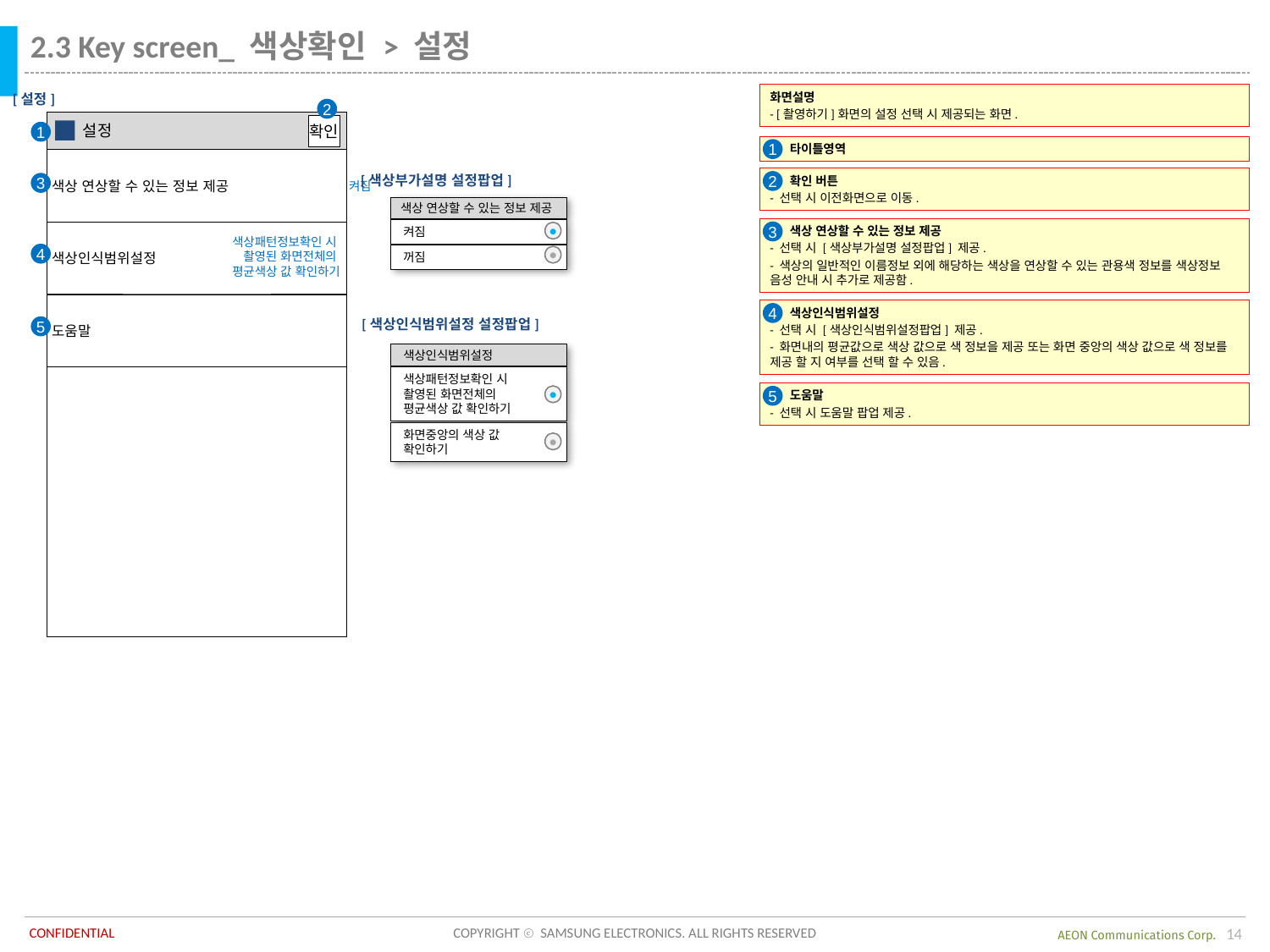

2.3 Key screen_ 색상확인 > 설정
화면설명
- App실행 시 제공되는 메인 화면.
화면설명
- [촬영하기]화면의 설정 선택 시 제공되는 화면.
[설정]
2

         설정
확인

색상 연상할 수 있는 정보 제공
켜짐
색상인식범위설정
색상패턴정보확인 시
촬영된 화면전체의
평균색상 값 확인하기
도움말
1
     타이틀영역
1
     확인 버튼
- 선택 시 이전화면으로 이동.
2
[색상부가설명 설정팝업]
3
색상 연상할 수 있는 정보 제공
켜짐
꺼짐
     색상 연상할 수 있는 정보 제공
- 선택 시 [색상부가설명 설정팝업] 제공.
- 색상의 일반적인 이름정보 외에 해당하는 색상을 연상할 수 있는 관용색 정보를 색상정보 음성 안내 시 추가로 제공함.
3
●
4
●
     색상인식범위설정
- 선택 시 [색상인식범위설정팝업] 제공.
- 화면내의 평균값으로 색상 값으로 색 정보을 제공 또는 화면 중앙의 색상 값으로 색 정보를 제공 할 지 여부를 선택 할 수 있음.
4
[색상인식범위설정 설정팝업]
5
색상인식범위설정
색상패턴정보확인 시
촬영된 화면전체의
평균색상 값 확인하기
●
화면중앙의 색상 값
확인하기
●
     도움말
- 선택 시 도움말 팝업 제공.
5
14